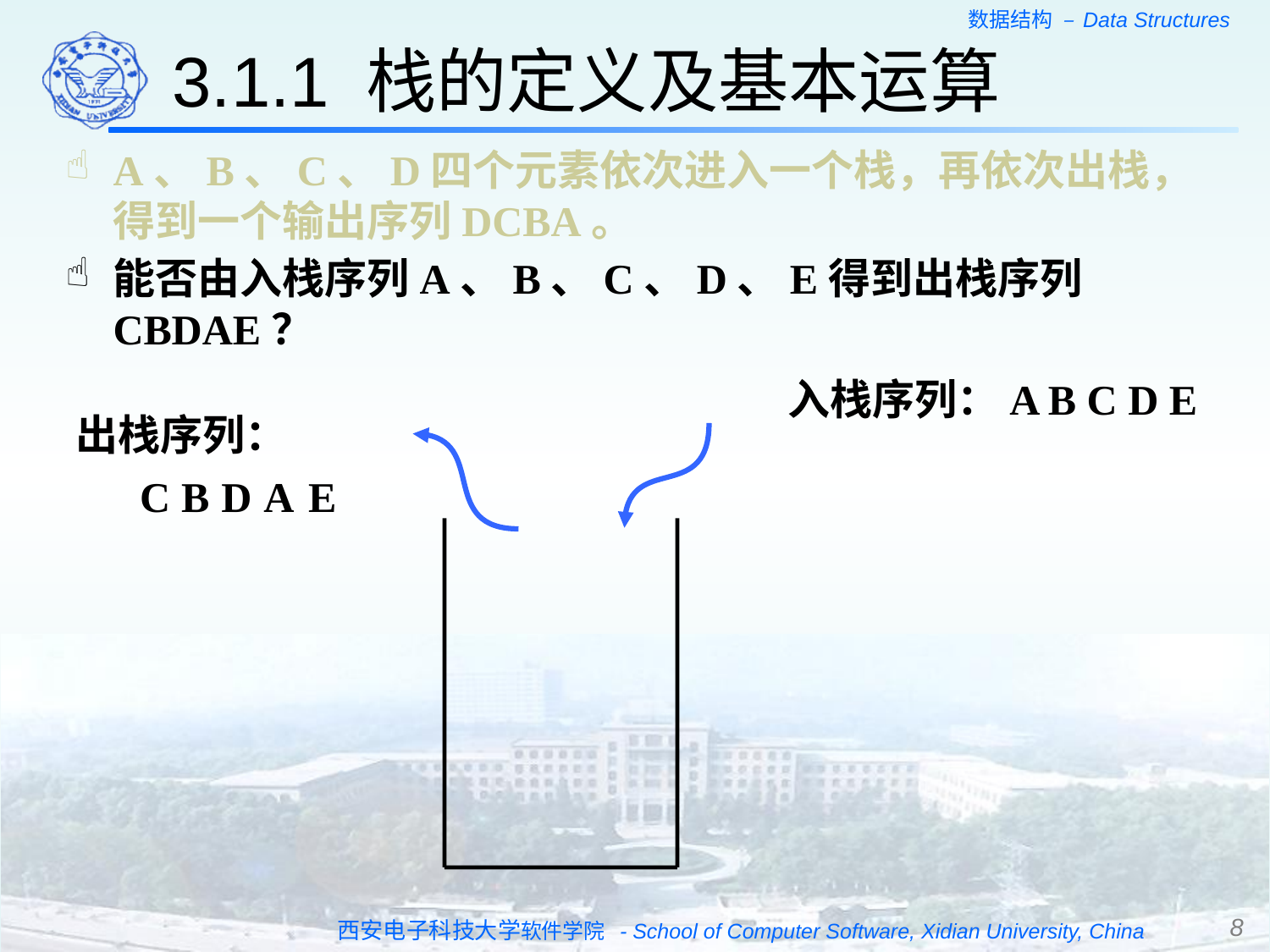

3.1.1 栈的定义及基本运算
A、B、C、D四个元素依次进入一个栈，再依次出栈，得到一个输出序列DCBA。
能否由入栈序列A、B、C、D、E得到出栈序列CBDAE？
入栈序列：A B C D E
出栈序列：

C
B
D
A
E

8